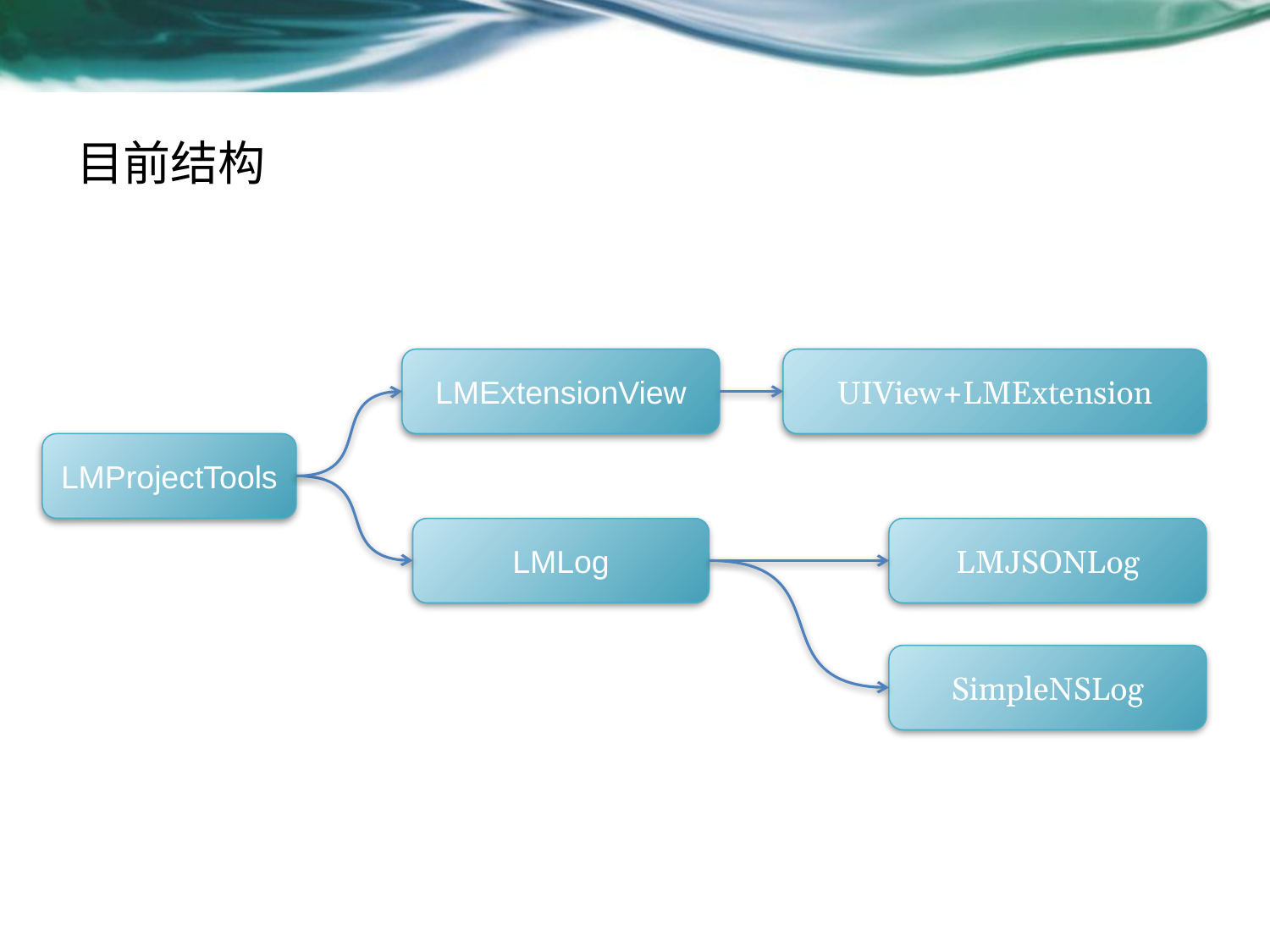

# 目前结构
LMExtensionView
UIView+LMExtension
LMProjectTools
LMLog
LMJSONLog
SimpleNSLog